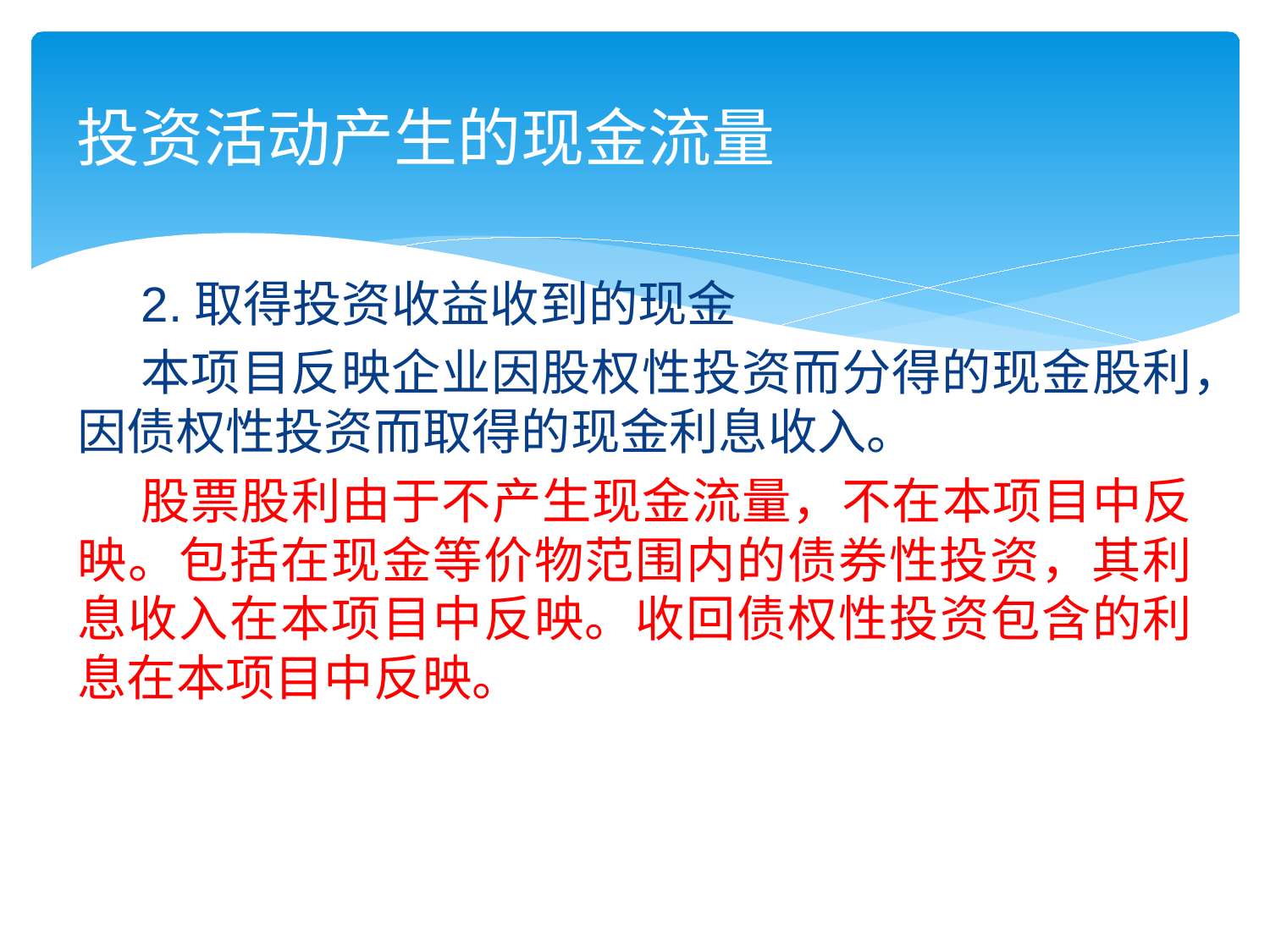

# 投资活动产生的现金流量
2.取得投资收益收到的现金
本项目反映企业因股权性投资而分得的现金股利，因债权性投资而取得的现金利息收入。
股票股利由于不产生现金流量，不在本项目中反映。包括在现金等价物范围内的债券性投资，其利息收入在本项目中反映。收回债权性投资包含的利息在本项目中反映。